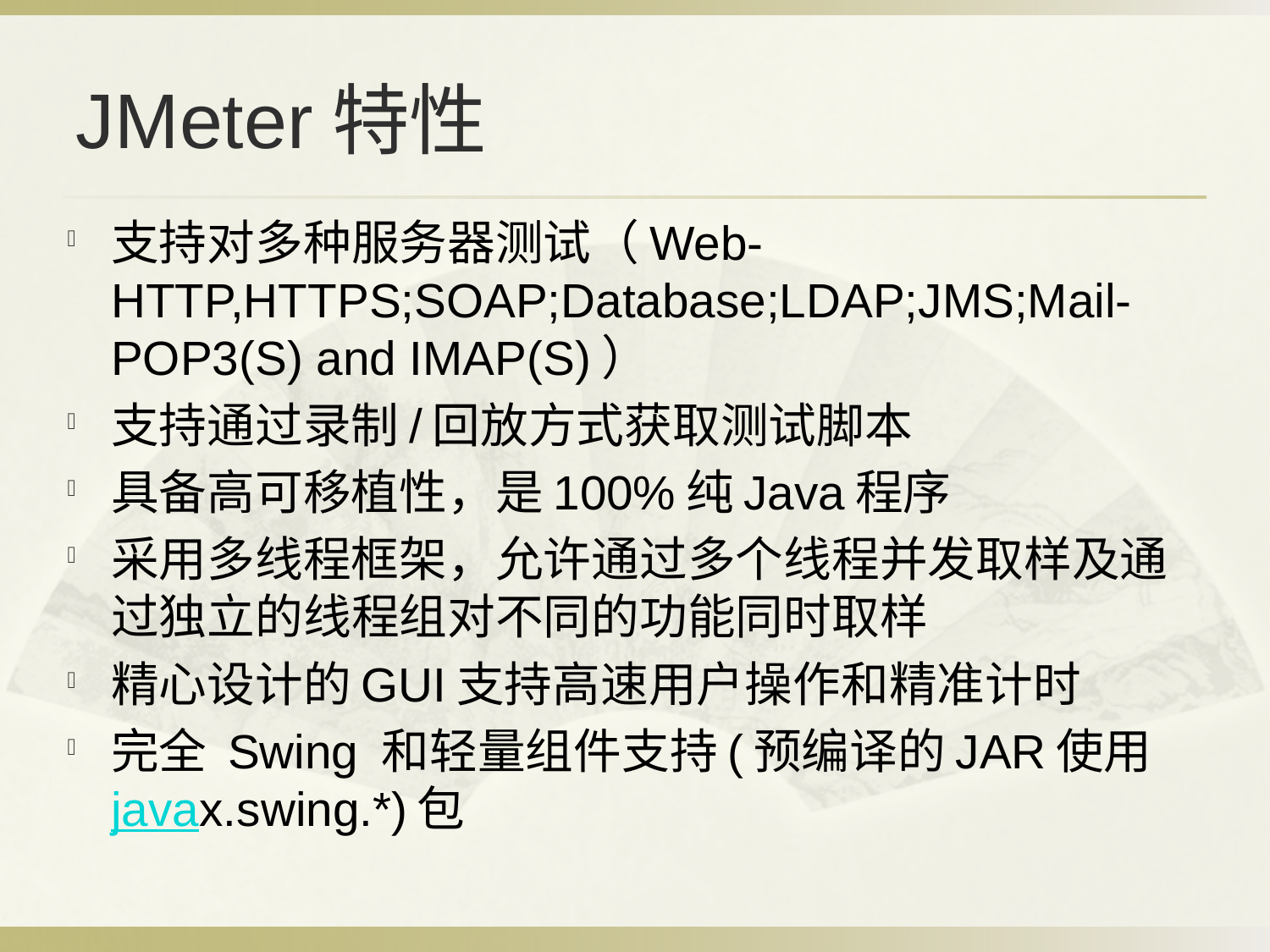

# JMeter特性
支持对多种服务器测试（Web-HTTP,HTTPS;SOAP;Database;LDAP;JMS;Mail-POP3(S) and IMAP(S)）
支持通过录制/回放方式获取测试脚本
具备高可移植性，是100%纯Java程序
采用多线程框架，允许通过多个线程并发取样及通过独立的线程组对不同的功能同时取样
精心设计的GUI支持高速用户操作和精准计时
完全 Swing 和轻量组件支持(预编译的JAR使用 javax.swing.*)包